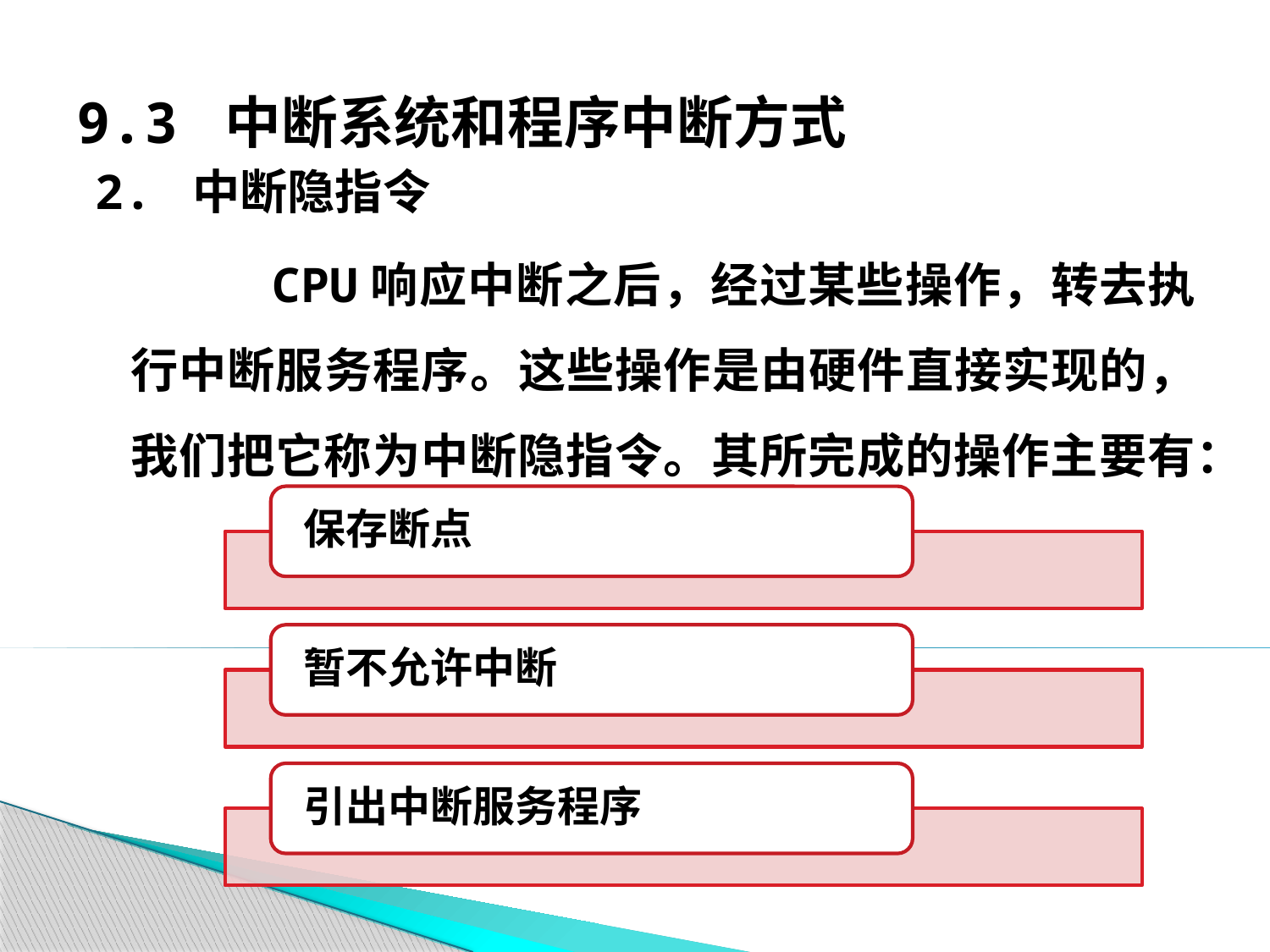

# 9.3 中断系统和程序中断方式
2. 中断隐指令
      CPU响应中断之后，经过某些操作，转去执行中断服务程序。这些操作是由硬件直接实现的，我们把它称为中断隐指令。其所完成的操作主要有：

保存断点
暂不允许中断
引出中断服务程序